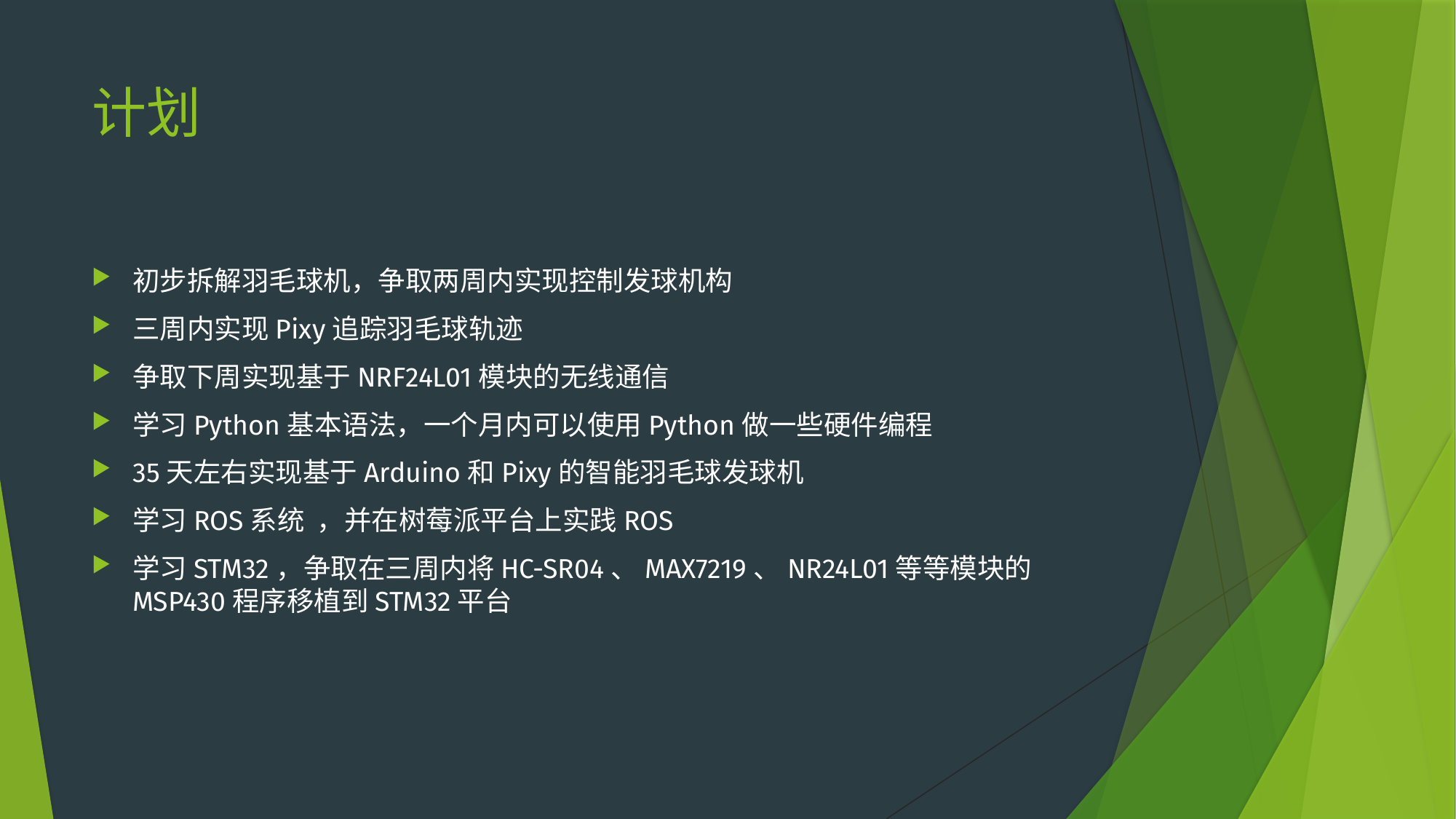

# 计划
初步拆解羽毛球机，争取两周内实现控制发球机构
三周内实现Pixy追踪羽毛球轨迹
争取下周实现基于NRF24L01模块的无线通信
学习Python基本语法，一个月内可以使用Python做一些硬件编程
35天左右实现基于Arduino和Pixy的智能羽毛球发球机
学习ROS系统  ，并在树莓派平台上实践ROS
学习STM32，争取在三周内将HC-SR04、MAX7219、NR24L01等等模块的MSP430程序移植到STM32平台